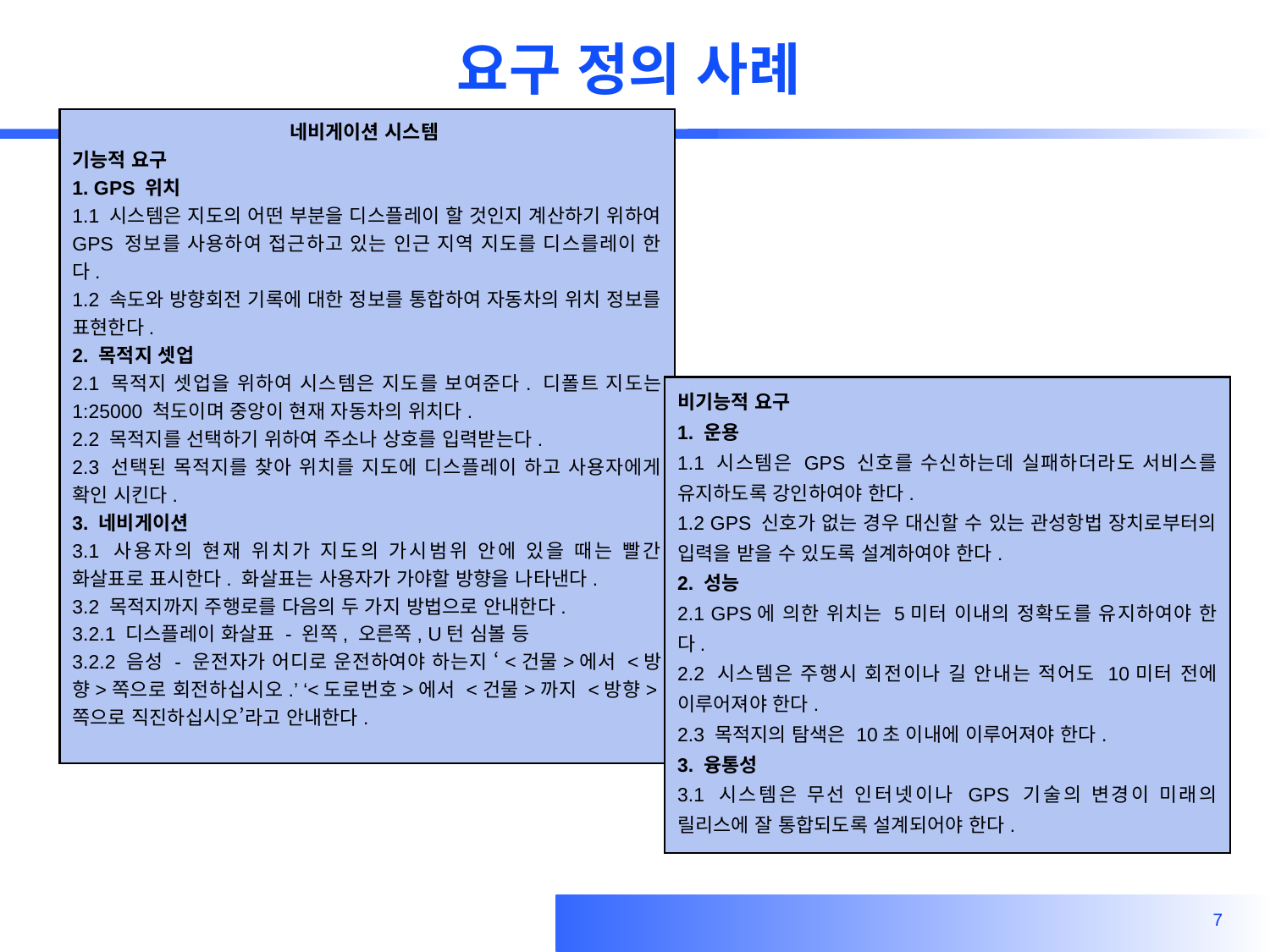

# 요구 정의 사례
네비게이션 시스템
기능적 요구
1. GPS 위치
1.1 시스템은 지도의 어떤 부분을 디스플레이 할 것인지 계산하기 위하여 GPS 정보를 사용하여 접근하고 있는 인근 지역 지도를 디스를레이 한다.
1.2 속도와 방향회전 기록에 대한 정보를 통합하여 자동차의 위치 정보를 표현한다.
2. 목적지 셋업
2.1 목적지 셋업을 위하여 시스템은 지도를 보여준다. 디폴트 지도는 1:25000 척도이며 중앙이 현재 자동차의 위치다.
2.2 목적지를 선택하기 위하여 주소나 상호를 입력받는다.
2.3 선택된 목적지를 찾아 위치를 지도에 디스플레이 하고 사용자에게 확인 시킨다.
3. 네비게이션
3.1 사용자의 현재 위치가 지도의 가시범위 안에 있을 때는 빨간 화살표로 표시한다. 화살표는 사용자가 가야할 방향을 나타낸다.
3.2 목적지까지 주행로를 다음의 두 가지 방법으로 안내한다.
3.2.1 디스플레이 화살표 - 왼쪽, 오른쪽, U턴 심볼 등
3.2.2 음성 - 운전자가 어디로 운전하여야 하는지 ‘<건물>에서 <방향>쪽으로 회전하십시오.’ ‘<도로번호>에서 <건물>까지 <방향>쪽으로 직진하십시오’라고 안내한다.

비기능적 요구
1. 운용
1.1 시스템은 GPS 신호를 수신하는데 실패하더라도 서비스를 유지하도록 강인하여야 한다.
1.2 GPS 신호가 없는 경우 대신할 수 있는 관성항법 장치로부터의 입력을 받을 수 있도록 설계하여야 한다.
2. 성능
2.1 GPS에 의한 위치는 5미터 이내의 정확도를 유지하여야 한다.
2.2 시스템은 주행시 회전이나 길 안내는 적어도 10미터 전에 이루어져야 한다.
2.3 목적지의 탐색은 10초 이내에 이루어져야 한다.
3. 융통성
3.1 시스템은 무선 인터넷이나 GPS 기술의 변경이 미래의 릴리스에 잘 통합되도록 설계되어야 한다.